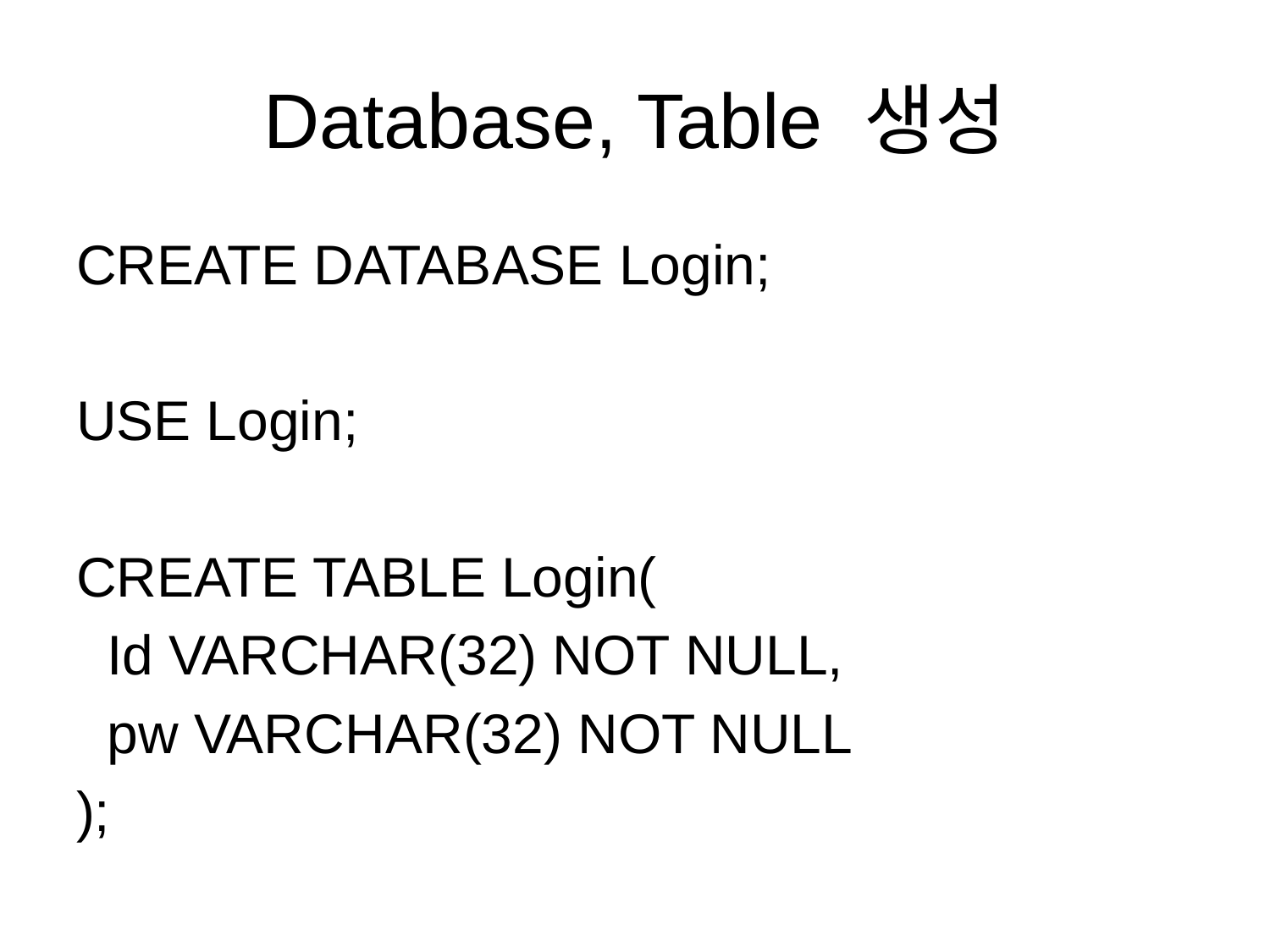

# Database, Table 생성
CREATE DATABASE Login;

USE Login;

CREATE TABLE Login(
  Id VARCHAR(32) NOT NULL,
  pw VARCHAR(32) NOT NULL
);